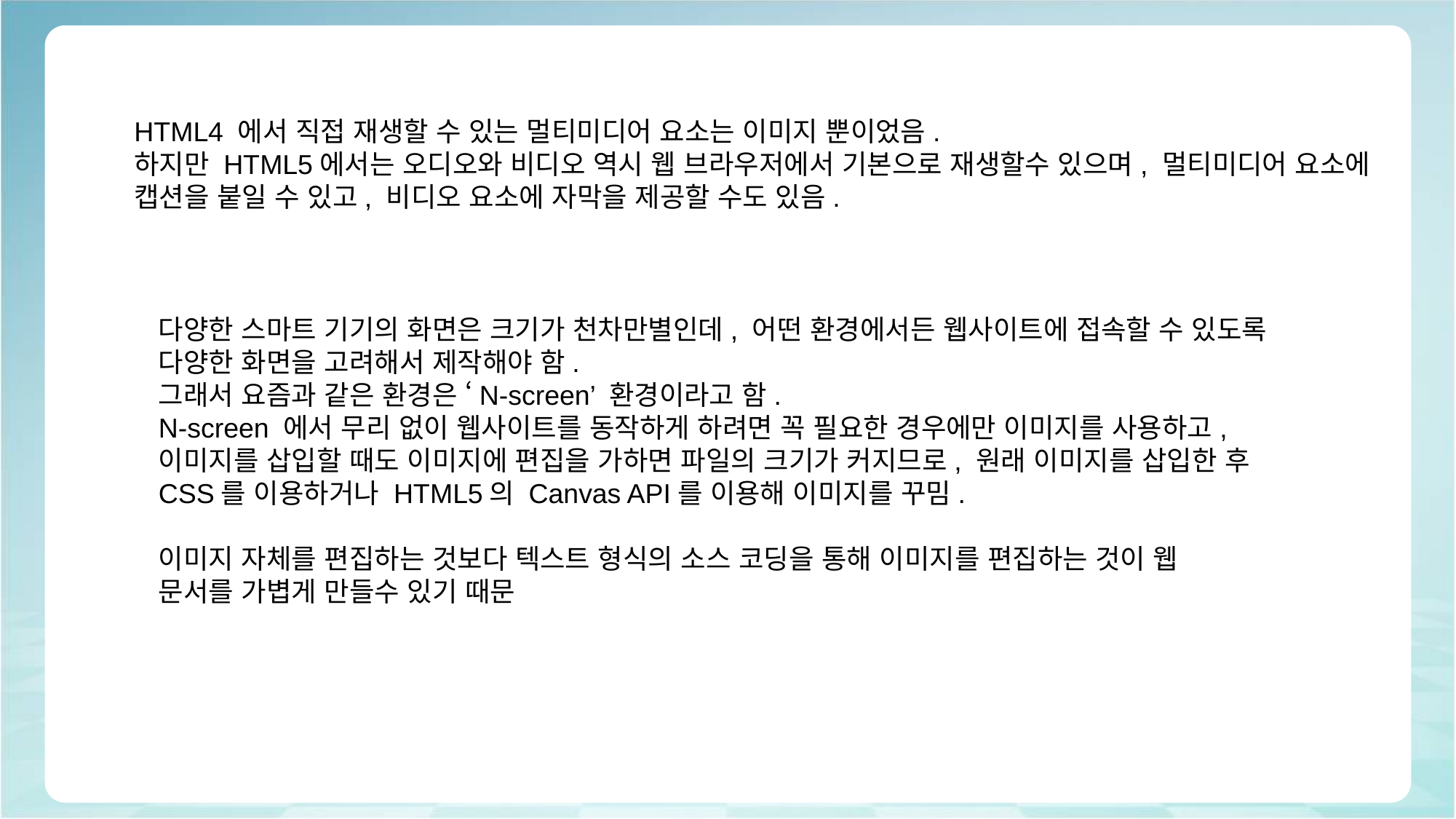

HTML4 에서 직접 재생할 수 있는 멀티미디어 요소는 이미지 뿐이었음.
하지만 HTML5에서는 오디오와 비디오 역시 웹 브라우저에서 기본으로 재생할수 있으며, 멀티미디어 요소에
캡션을 붙일 수 있고, 비디오 요소에 자막을 제공할 수도 있음.
다양한 스마트 기기의 화면은 크기가 천차만별인데, 어떤 환경에서든 웹사이트에 접속할 수 있도록
다양한 화면을 고려해서 제작해야 함.
그래서 요즘과 같은 환경은 ‘N-screen’ 환경이라고 함.
N-screen 에서 무리 없이 웹사이트를 동작하게 하려면 꼭 필요한 경우에만 이미지를 사용하고,
이미지를 삽입할 때도 이미지에 편집을 가하면 파일의 크기가 커지므로, 원래 이미지를 삽입한 후
CSS를 이용하거나 HTML5의 Canvas API를 이용해 이미지를 꾸밈.

이미지 자체를 편집하는 것보다 텍스트 형식의 소스 코딩을 통해 이미지를 편집하는 것이 웹
문서를 가볍게 만들수 있기 때문